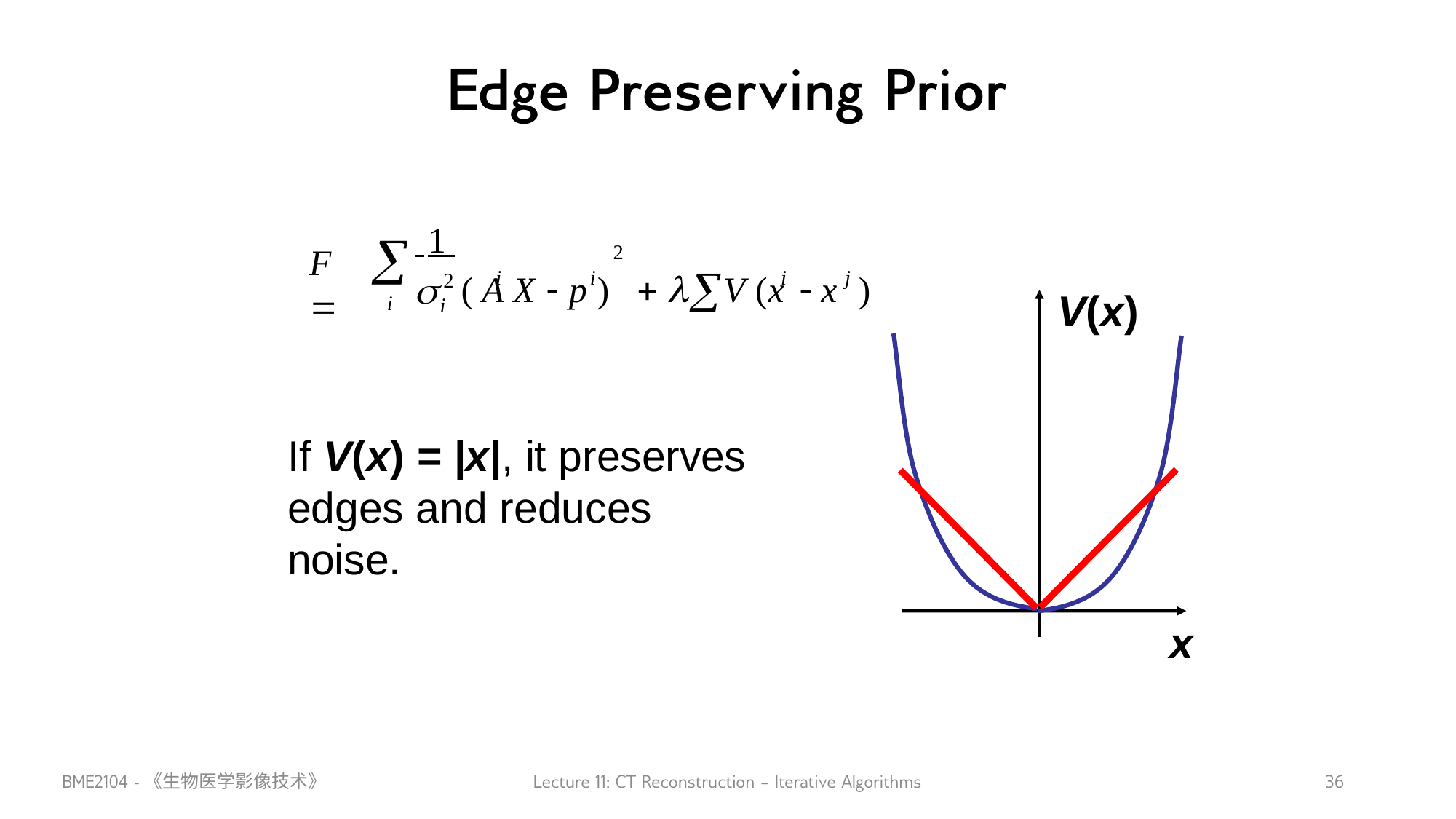

# Edge Preserving Prior
 1
( A X − p )	+ λ∑V (x	− x	)
∑
i
2
F =
i	i	i	j
σ
2
i
V(x)

If V(x) = |x|, it preserves edges and reduces noise.

x
BME2104 -《生物医学影像技术》
Lecture 11: CT Reconstruction – Iterative Algorithms
36